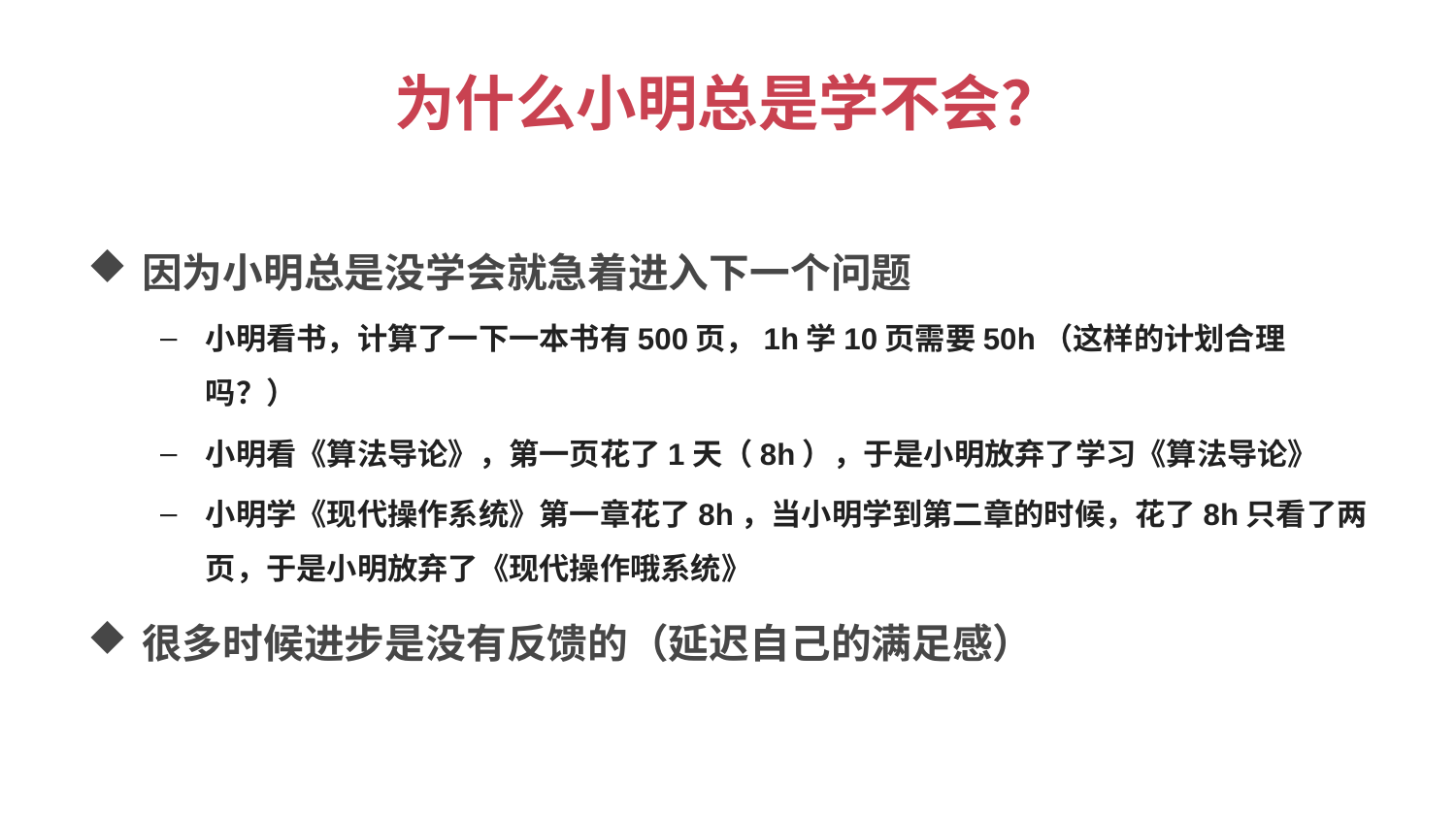

# 为什么小明总是学不会？
因为小明总是没学会就急着进入下一个问题
小明看书，计算了一下一本书有500页，1h学10页需要50h（这样的计划合理吗？）
小明看《算法导论》，第一页花了1天（8h），于是小明放弃了学习《算法导论》
小明学《现代操作系统》第一章花了8h，当小明学到第二章的时候，花了8h只看了两页，于是小明放弃了《现代操作哦系统》
很多时候进步是没有反馈的（延迟自己的满足感）